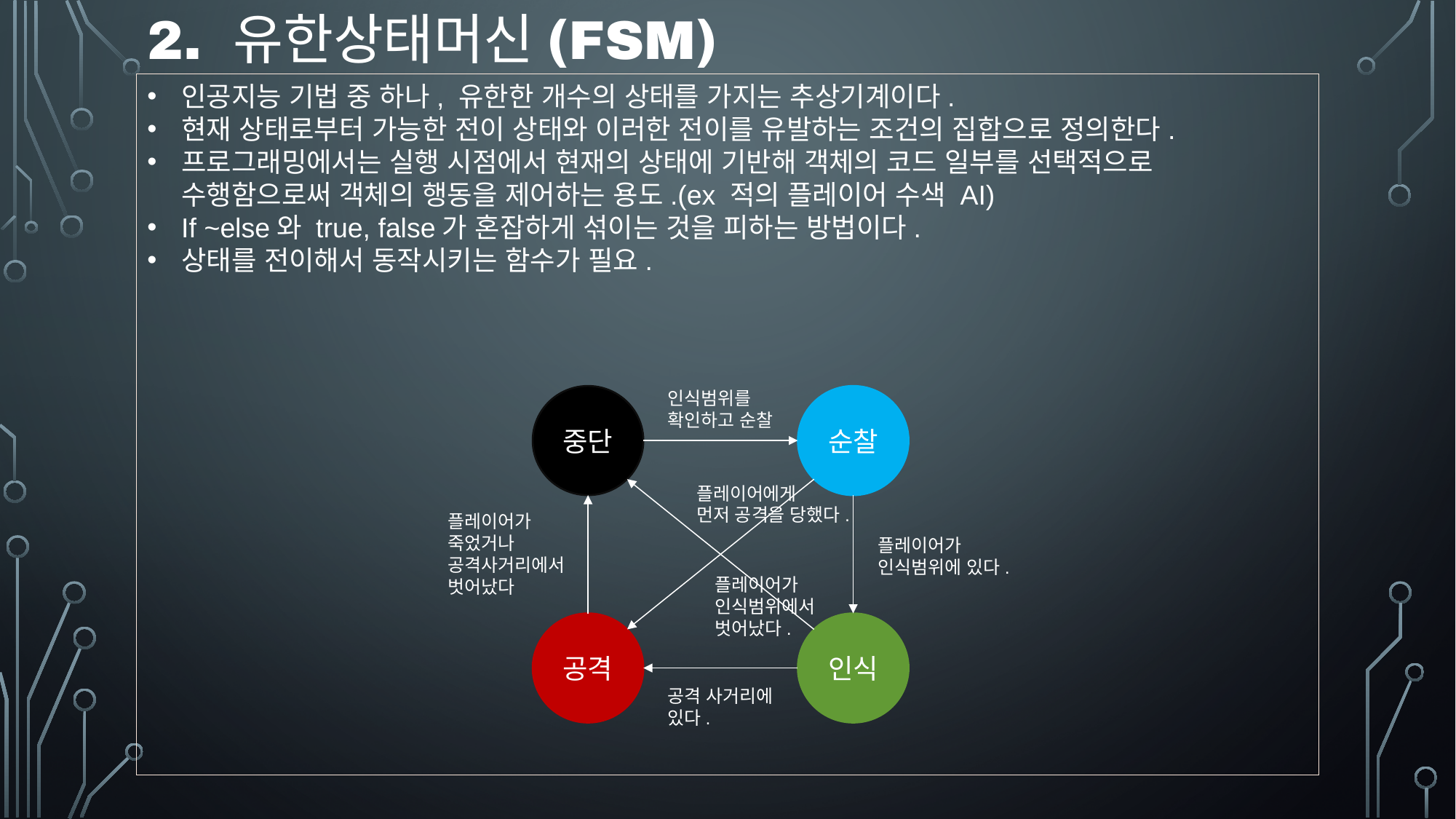

# 2. 유한상태머신(FSM)
인공지능 기법 중 하나, 유한한 개수의 상태를 가지는 추상기계이다.
현재 상태로부터 가능한 전이 상태와 이러한 전이를 유발하는 조건의 집합으로 정의한다.
프로그래밍에서는 실행 시점에서 현재의 상태에 기반해 객체의 코드 일부를 선택적으로 수행함으로써 객체의 행동을 제어하는 용도.(ex 적의 플레이어 수색 AI)
If ~else와 true, false가 혼잡하게 섞이는 것을 피하는 방법이다.
상태를 전이해서 동작시키는 함수가 필요.

인식범위를
확인하고 순찰
중단
순찰
공격
인식
플레이어에게
먼저 공격을 당했다.
플레이어가
죽었거나
공격사거리에서
벗어났다
플레이어가
인식범위에 있다.
플레이어가
인식범위에서
벗어났다.
공격 사거리에
있다.